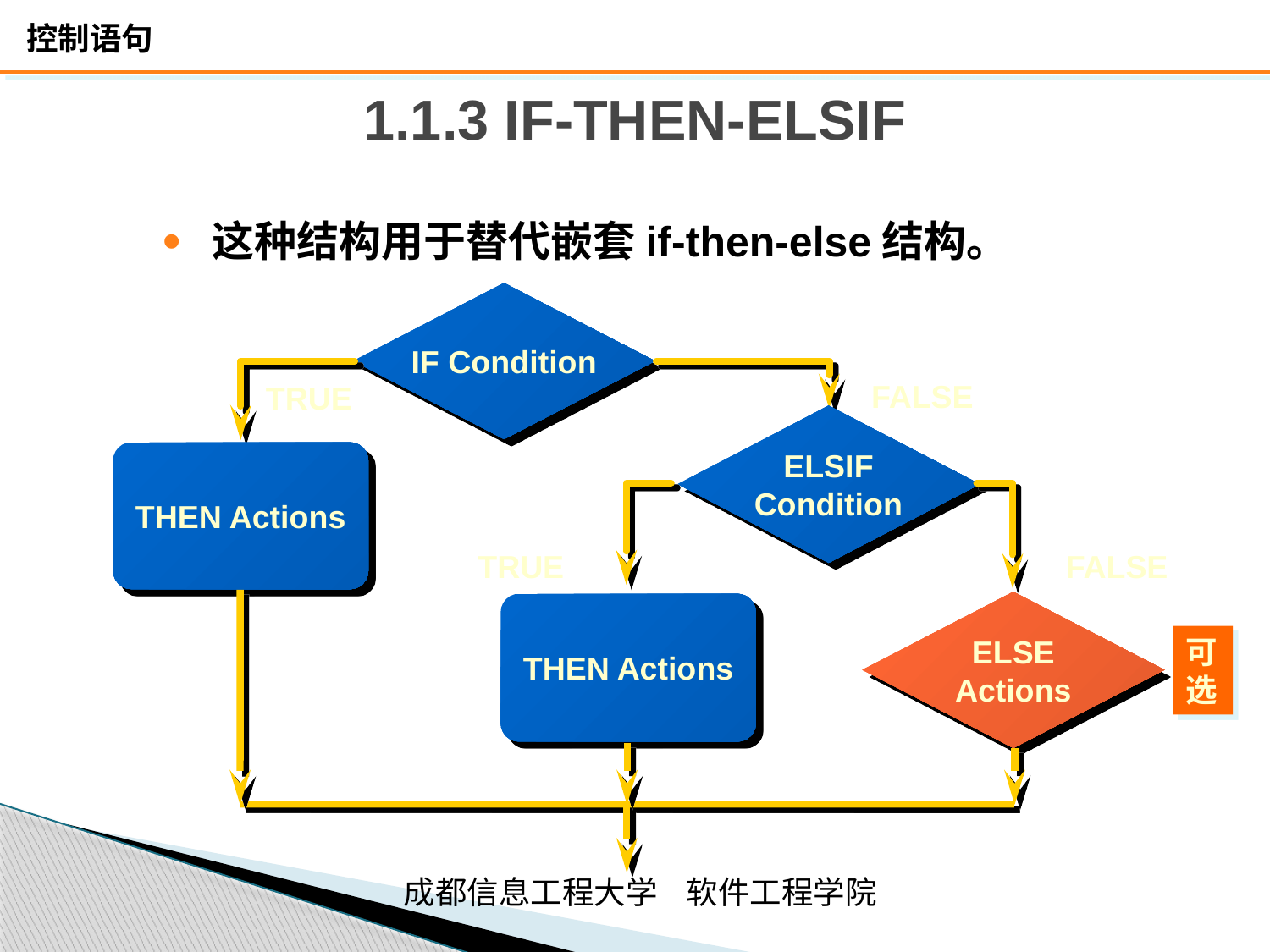

# 1.1.3 IF-THEN-ELSIF
 这种结构用于替代嵌套if-then-else结构。
IF Condition

THEN Actions

ELSIF
Condition
FALSE
TRUE

THEN Actions

ELSE
Actions

TRUE
FALSE

可选